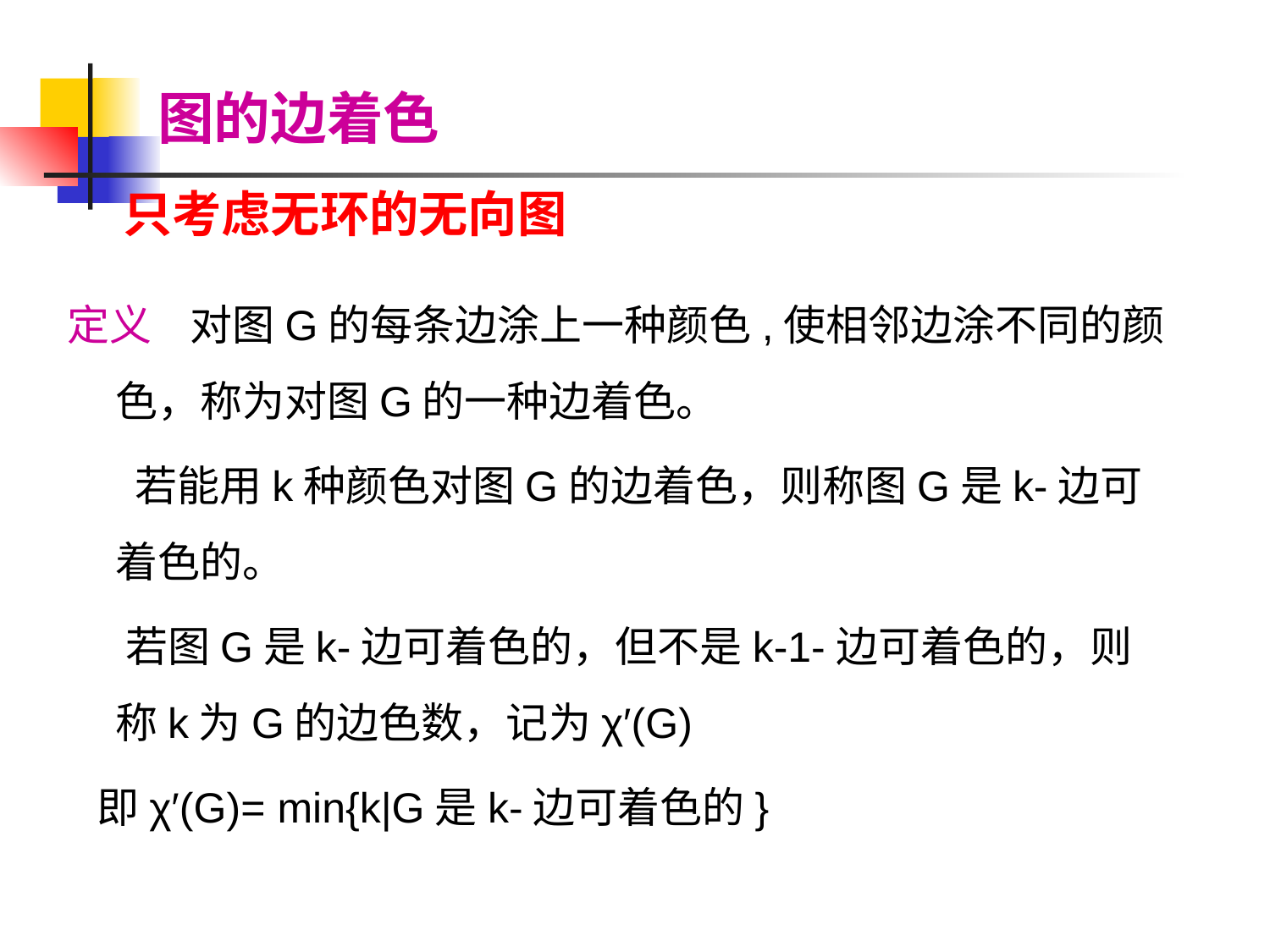

图的边着色
   只考虑无环的无向图
定义    对图G的每条边涂上一种颜色,使相邻边涂不同的颜色，称为对图G的一种边着色。
      若能用k种颜色对图G的边着色，则称图G是k-边可着色的。
     若图G是k-边可着色的，但不是k-1-边可着色的，则称k为G的边色数，记为χ′(G)
  即χ′(G)= min{k|G是k-边可着色的}